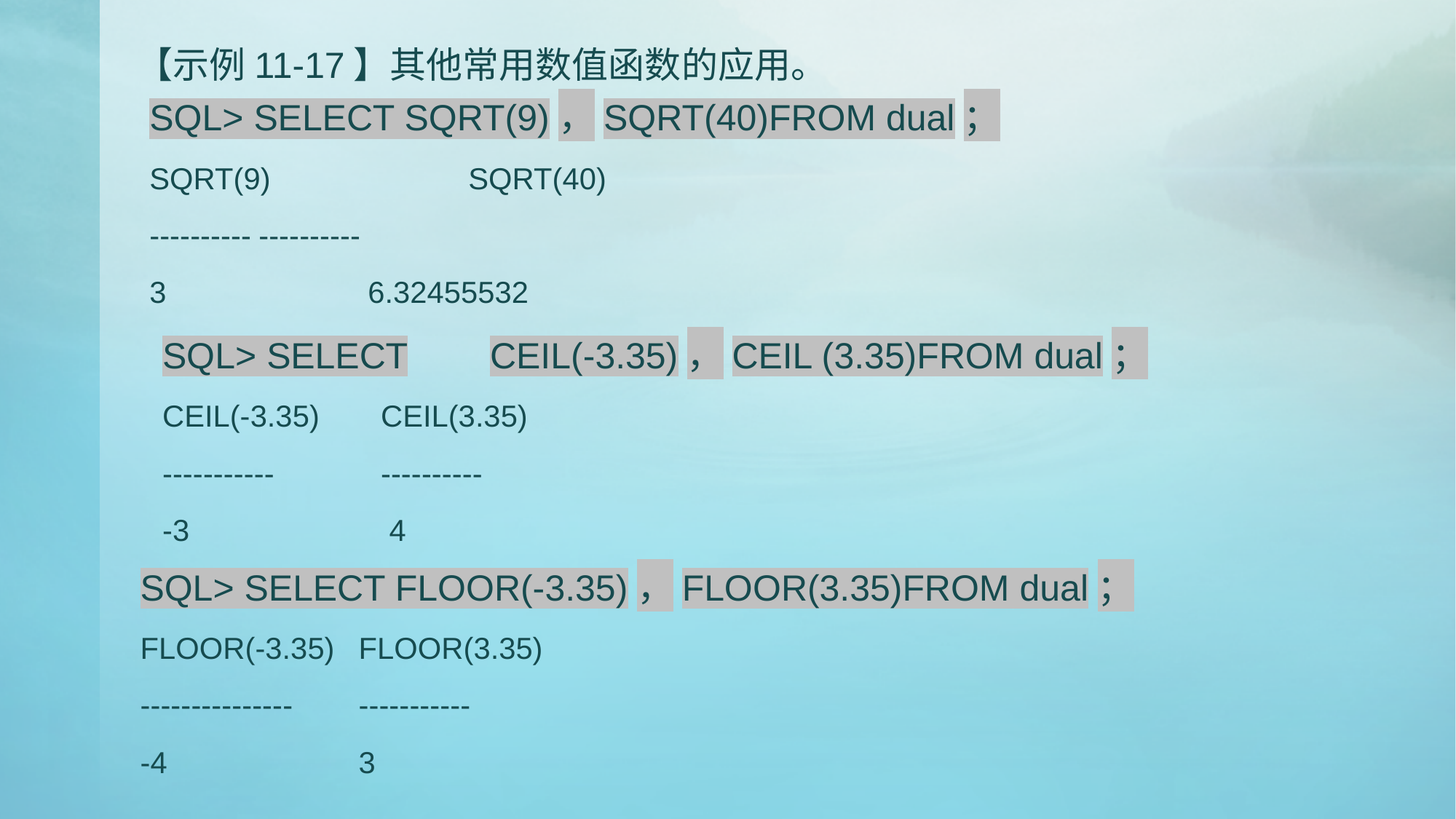

# 【示例11-17】其他常用数值函数的应用。
SQL> SELECT SQRT(9)，SQRT(40)FROM dual；
SQRT(9)	            SQRT(40)
----------	----------
3		6.32455532

SQL> SELECT	CEIL(-3.35)，CEIL (3.35)FROM dual；
CEIL(-3.35)	CEIL(3.35)
-----------	----------
-3		 4

SQL> SELECT FLOOR(-3.35)，FLOOR(3.35)FROM dual；
FLOOR(-3.35)	FLOOR(3.35)
---------------	-----------
-4		3